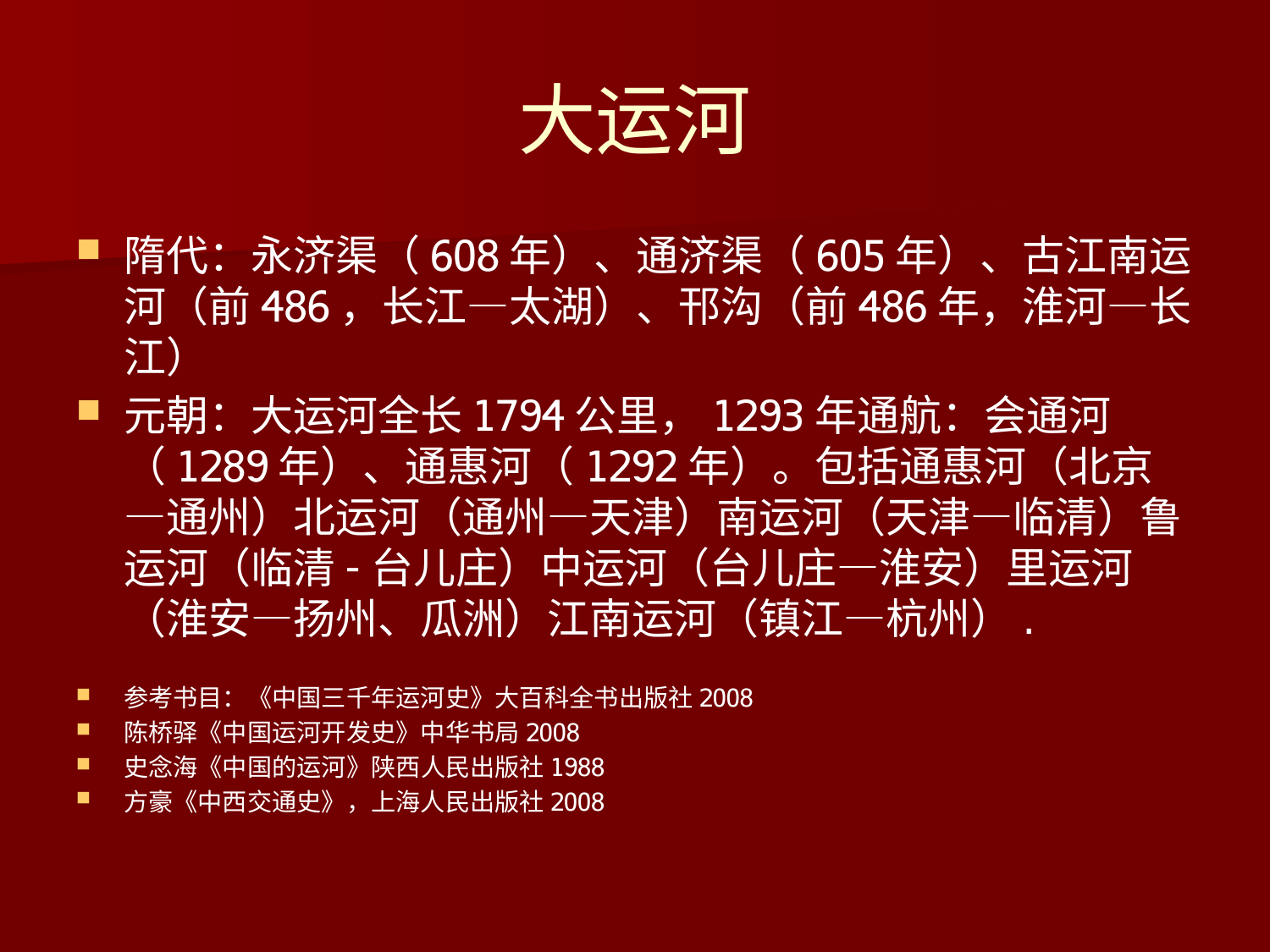

# 大运河
隋代：永济渠（608年）、通济渠（605年）、古江南运河（前486，长江—太湖）、邗沟（前486年，淮河—长江）
元朝：大运河全长1794公里，1293年通航：会通河（1289年）、通惠河（1292年）。包括通惠河（北京—通州）北运河（通州—天津）南运河（天津—临清）鲁运河（临清-台儿庄）中运河（台儿庄—淮安）里运河（淮安—扬州、瓜洲）江南运河（镇江—杭州）.

参考书目：《中国三千年运河史》大百科全书出版社2008
陈桥驿《中国运河开发史》中华书局2008
史念海《中国的运河》陕西人民出版社1988
方豪《中西交通史》，上海人民出版社2008